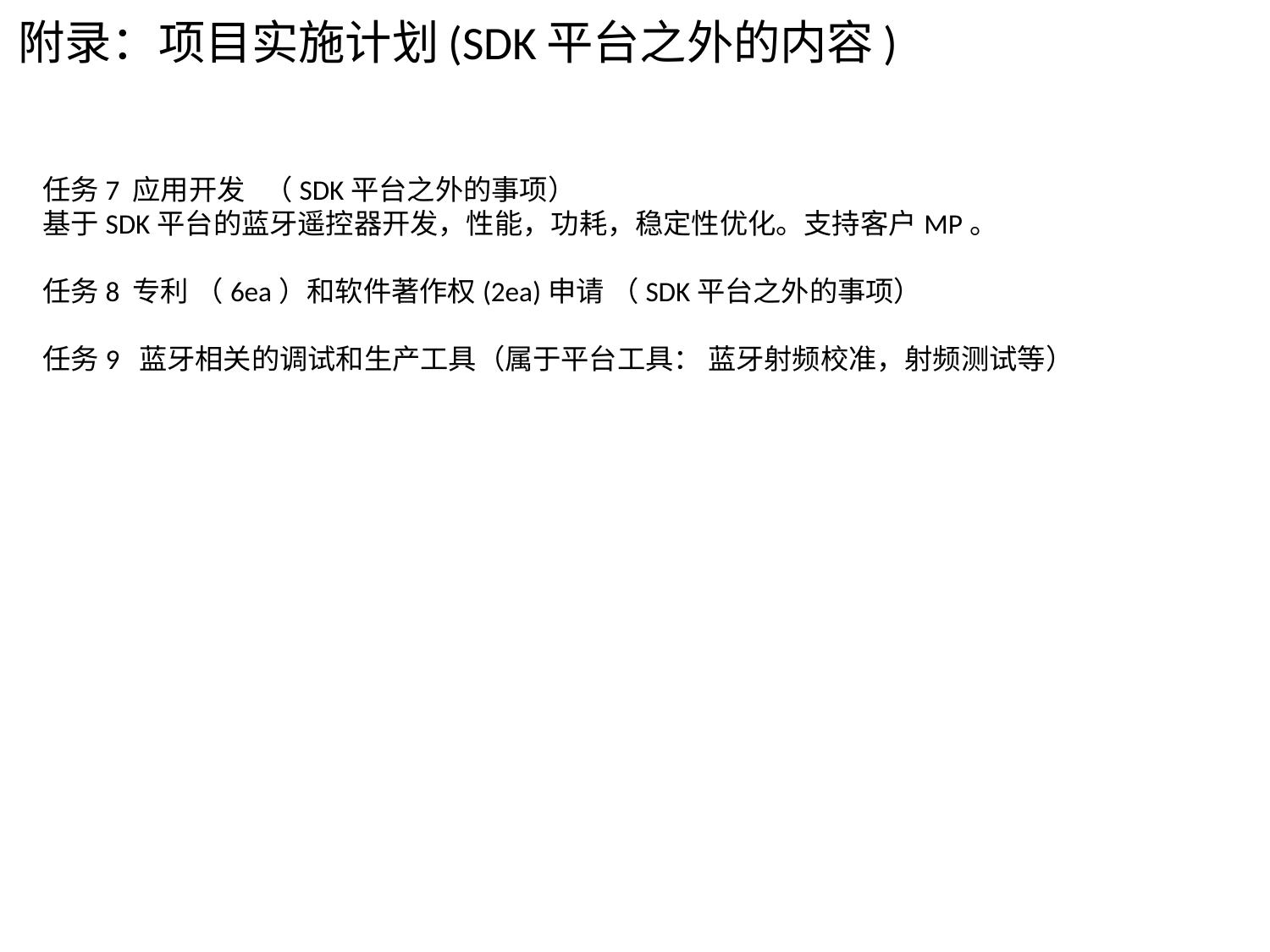

# 附录：项目实施计划(SDK平台之外的内容)
任务7 应用开发   （SDK平台之外的事项）
基于SDK平台的蓝牙遥控器开发，性能，功耗，稳定性优化。支持客户MP。

任务8 专利 （6ea）和软件著作权(2ea)申请 （SDK平台之外的事项）

任务9  蓝牙相关的调试和生产工具（属于平台工具： 蓝牙射频校准，射频测试等）